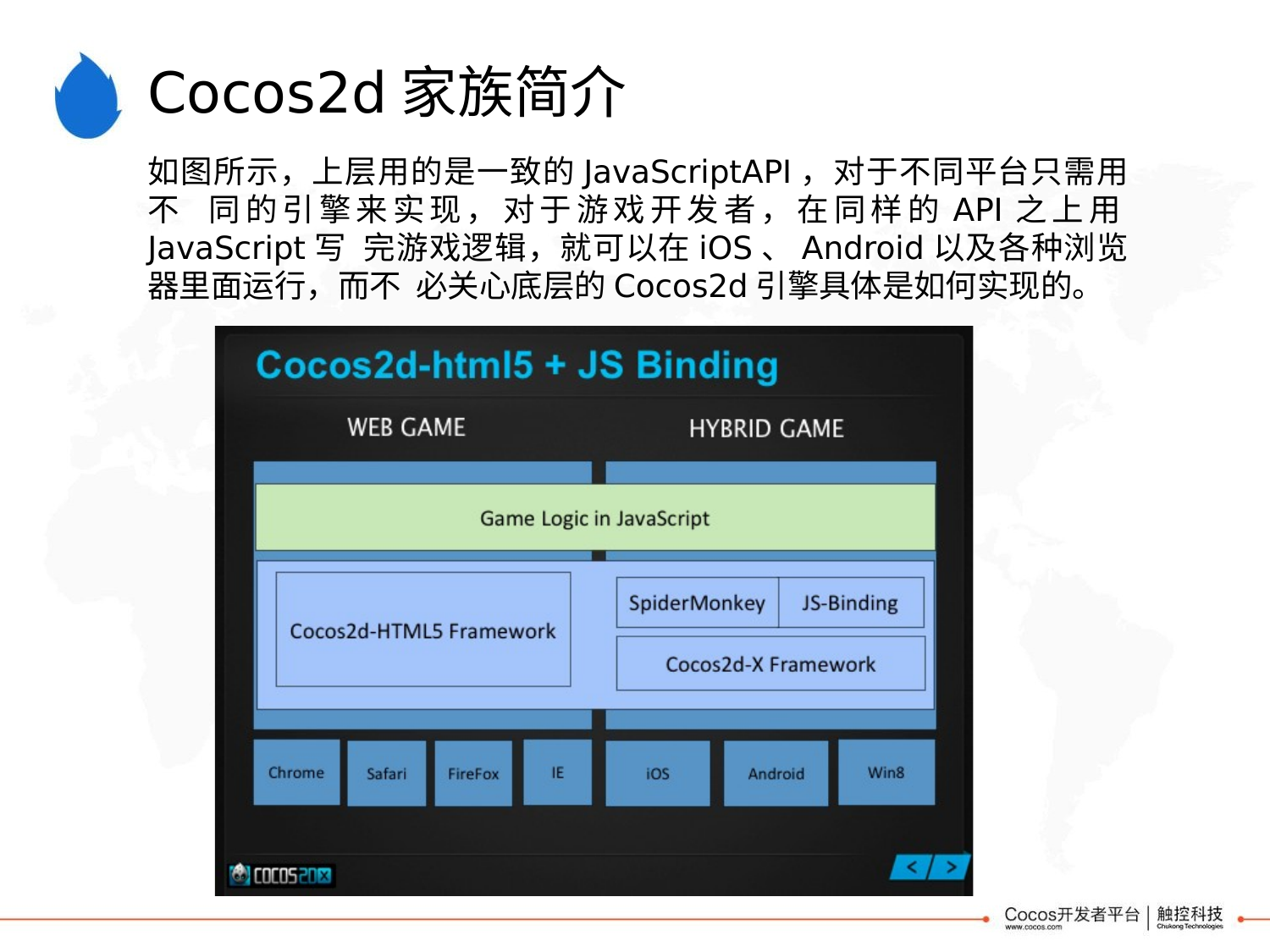

# Cocos2d家族简介
如图所示，上层用的是一致的JavaScriptAPI，对于不同平台只需用不  同的引擎来实现，对于游戏开发者，在同样的API之上用JavaScript写  完游戏逻辑，就可以在iOS、Android以及各种浏览器里面运行，而不  必关心底层的Cocos2d引擎具体是如何实现的。